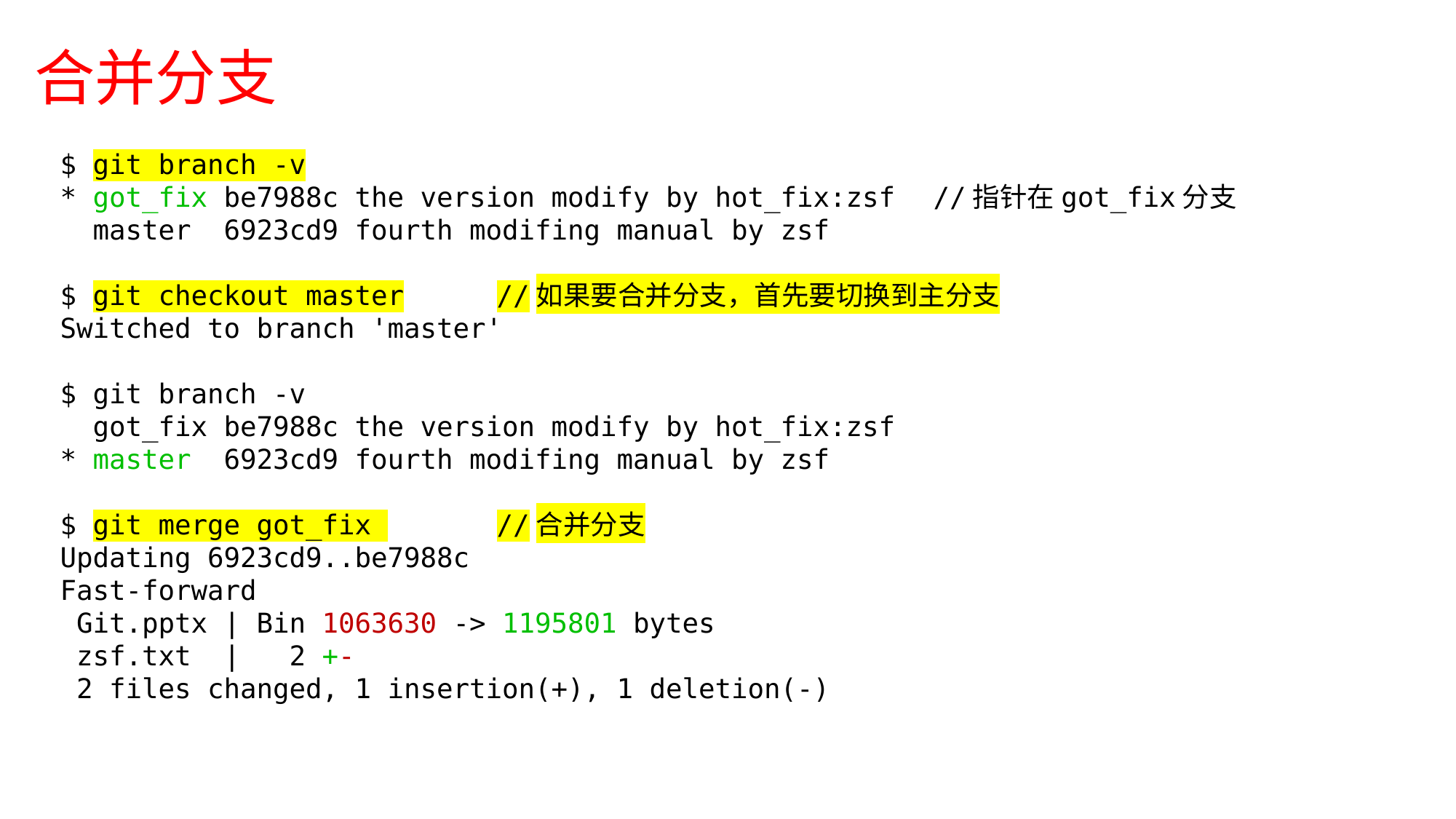

合并分支
$ git branch -v
* got_fix be7988c the version modify by hot_fix:zsf	//指针在got_fix分支
  master  6923cd9 fourth modifing manual by zsf

$ git checkout master	//如果要合并分支，首先要切换到主分支
Switched to branch 'master'

$ git branch -v
  got_fix be7988c the version modify by hot_fix:zsf
* master  6923cd9 fourth modifing manual by zsf

$ git merge got_fix 	//合并分支
Updating 6923cd9..be7988c
Fast-forward
 Git.pptx | Bin 1063630 -> 1195801 bytes
 zsf.txt  |   2 +-
 2 files changed, 1 insertion(+), 1 deletion(-)